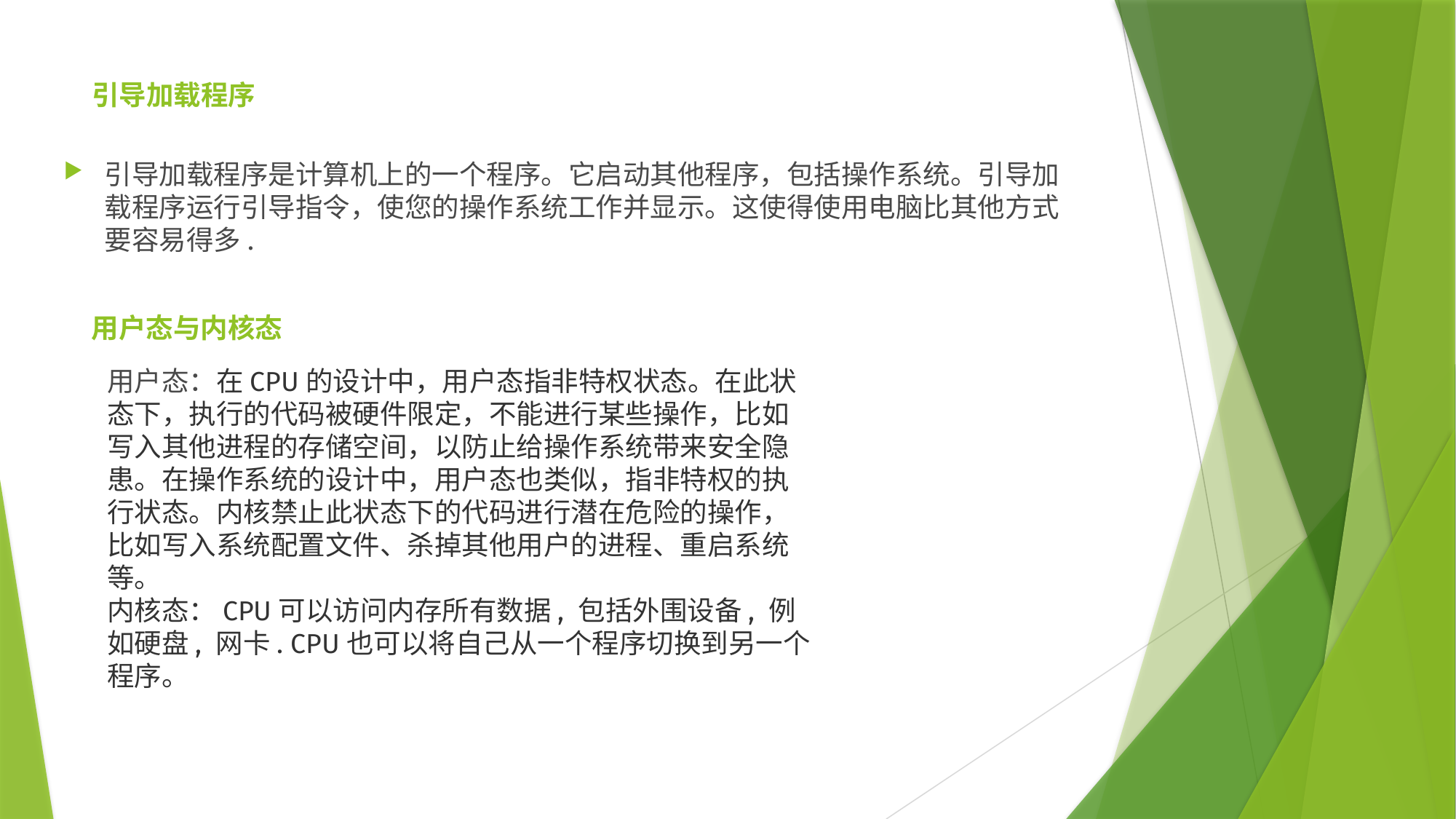

# 引导加载程序
引导加载程序是计算机上的一个程序。它启动其他程序，包括操作系统。引导加载程序运行引导指令，使您的操作系统工作并显示。这使得使用电脑比其他方式要容易得多.
用户态与内核态
用户态：在CPU的设计中，用户态指非特权状态。在此状态下，执行的代码被硬件限定，不能进行某些操作，比如写入其他进程的存储空间，以防止给操作系统带来安全隐患。在操作系统的设计中，用户态也类似，指非特权的执行状态。内核禁止此状态下的代码进行潜在危险的操作，比如写入系统配置文件、杀掉其他用户的进程、重启系统等。
内核态：CPU可以访问内存所有数据, 包括外围设备, 例如硬盘, 网卡. CPU也可以将自己从一个程序切换到另一个程序。